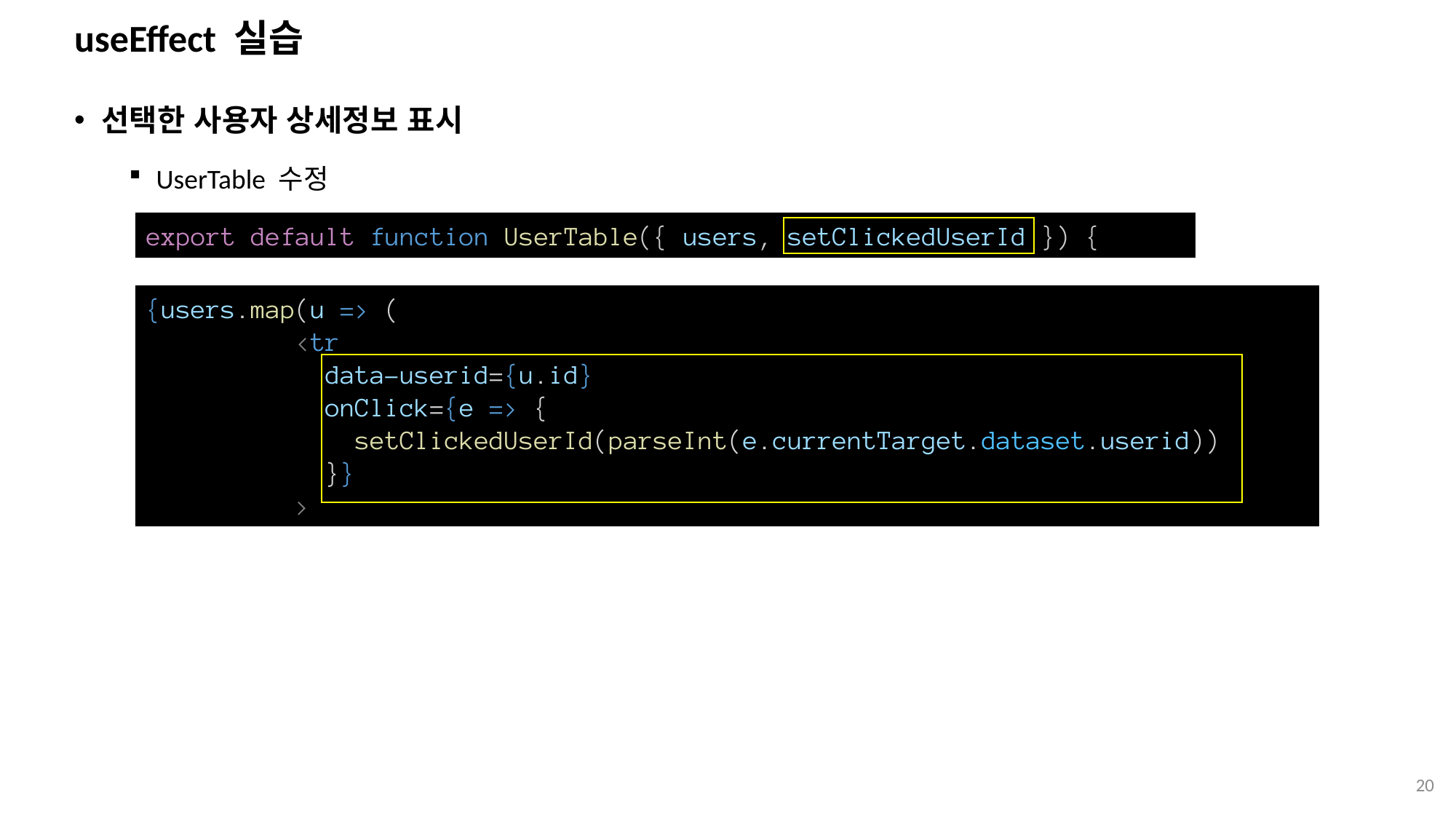

# useEffect 실습
선택한 사용자 상세정보 표시
UserTable 수정

export default function UserTable({ users, setClickedUserId }) {

{users.map(u => (
          <tr
            data-userid={u.id}
            onClick={e => {
              setClickedUserId(parseInt(e.currentTarget.dataset.userid))
            }}
          >

20